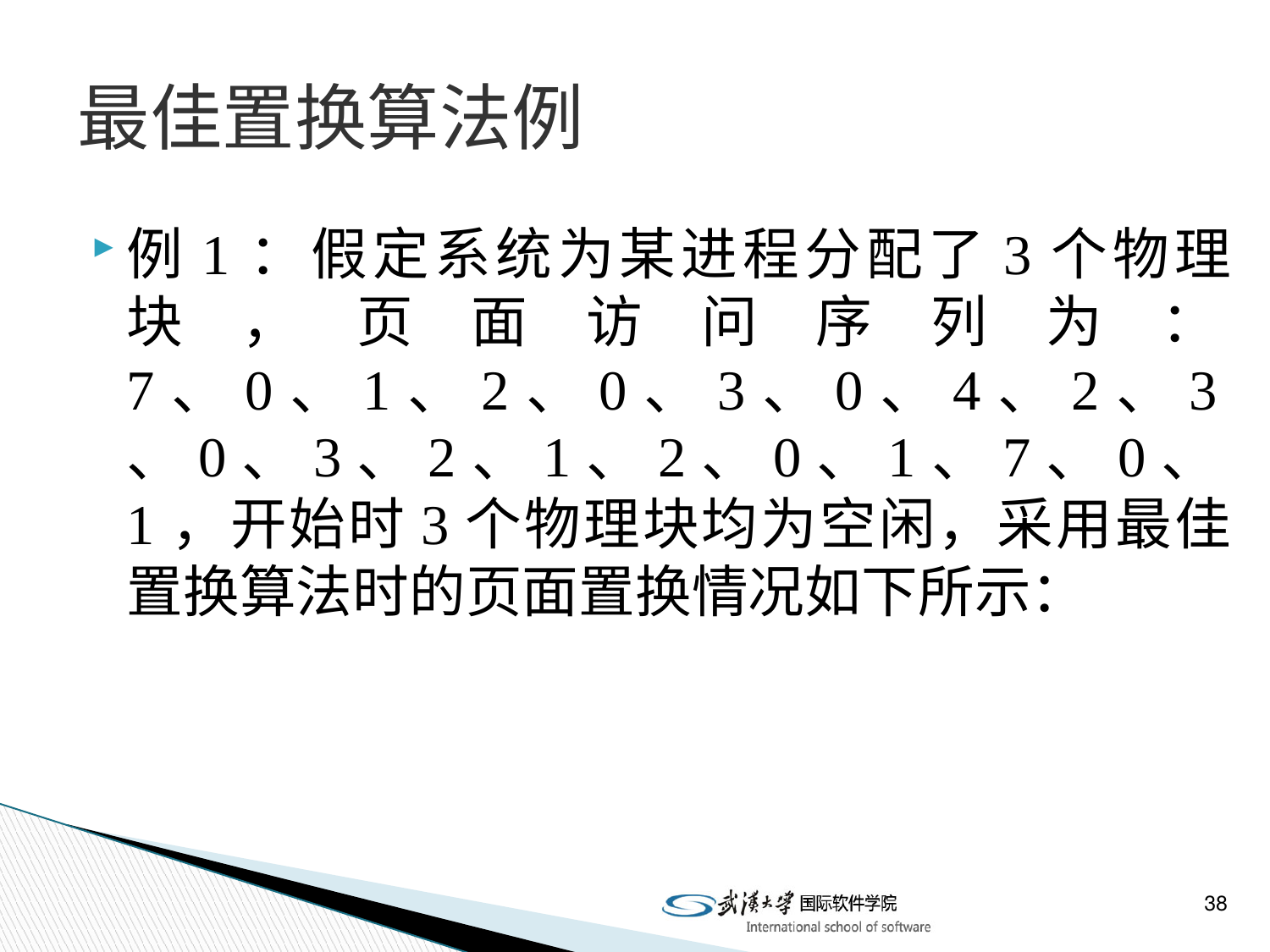

# 最佳置换算法例
例1：假定系统为某进程分配了3个物理块，页面访问序列为：7、0、1、2、0、3、0、4、2、3、0、3、2、1、2、0、1、7、0、1，开始时3个物理块均为空闲，采用最佳置换算法时的页面置换情况如下所示：